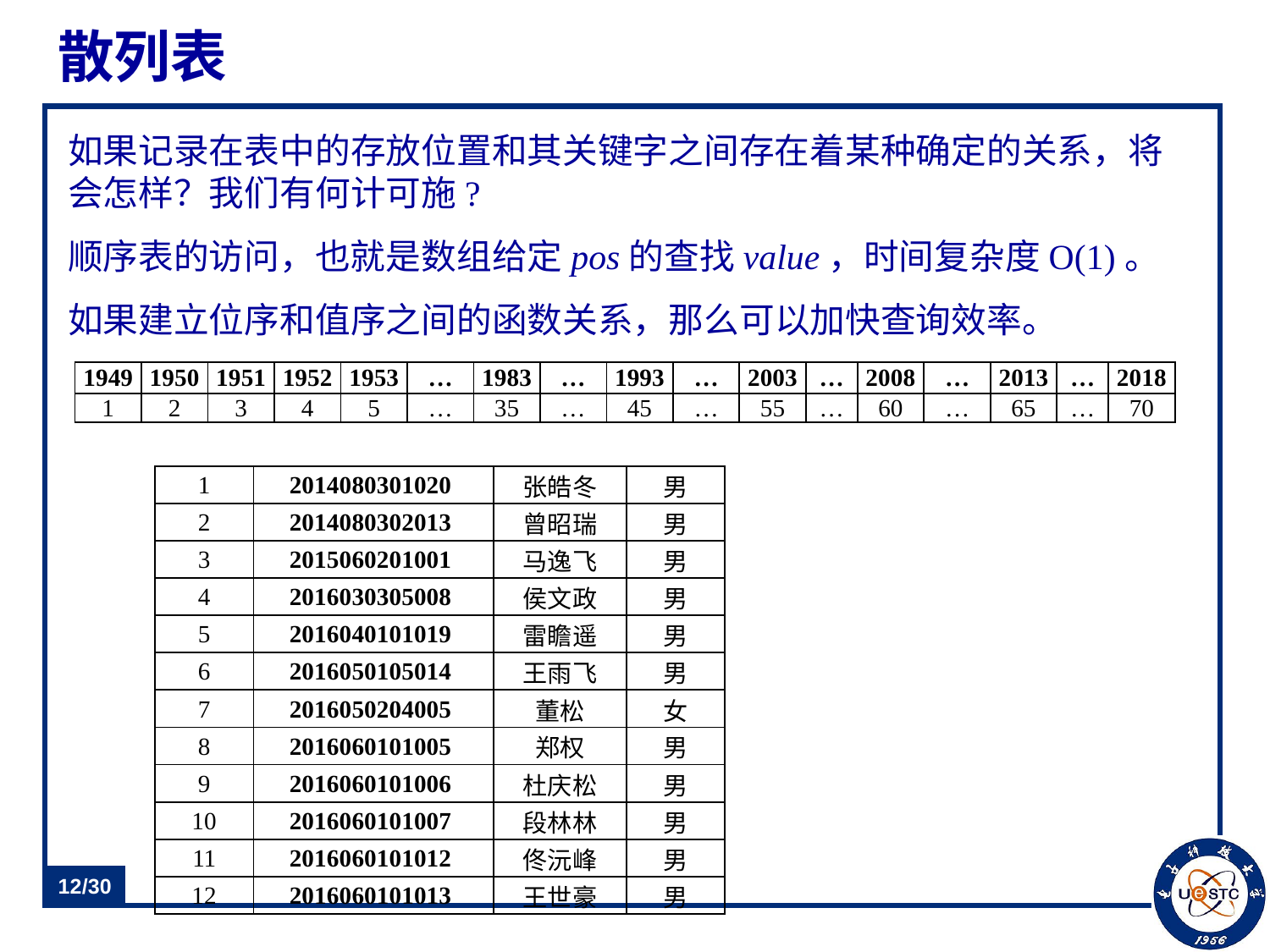

# 散列表
如果记录在表中的存放位置和其关键字之间存在着某种确定的关系，将会怎样？我们有何计可施?
顺序表的访问，也就是数组给定pos的查找value，时间复杂度O(1)。
如果建立位序和值序之间的函数关系，那么可以加快查询效率。

| 1949 | 1950 | 1951 | 1952 | 1953 | … | 1983 | … | 1993 | … | 2003 | … | 2008 | … | 2013 | … | 2018 |
| --- | --- | --- | --- | --- | --- | --- | --- | --- | --- | --- | --- | --- | --- | --- | --- | --- |
| 1 | 2 | 3 | 4 | 5 | … | 35 | … | 45 | … | 55 | … | 60 | … | 65 | … | 70 |
| 1 | 2014080301020 | 张皓冬 | 男 |
| --- | --- | --- | --- |
| 2 | 2014080302013 | 曾昭瑞 | 男 |
| 3 | 2015060201001 | 马逸飞 | 男 |
| 4 | 2016030305008 | 侯文政 | 男 |
| 5 | 2016040101019 | 雷瞻遥 | 男 |
| 6 | 2016050105014 | 王雨飞 | 男 |
| 7 | 2016050204005 | 董松 | 女 |
| 8 | 2016060101005 | 郑权 | 男 |
| 9 | 2016060101006 | 杜庆松 | 男 |
| 10 | 2016060101007 | 段林林 | 男 |
| 11 | 2016060101012 | 佟沅峰 | 男 |
| 12 | 2016060101013 | 王世豪 | 男 |
12/30